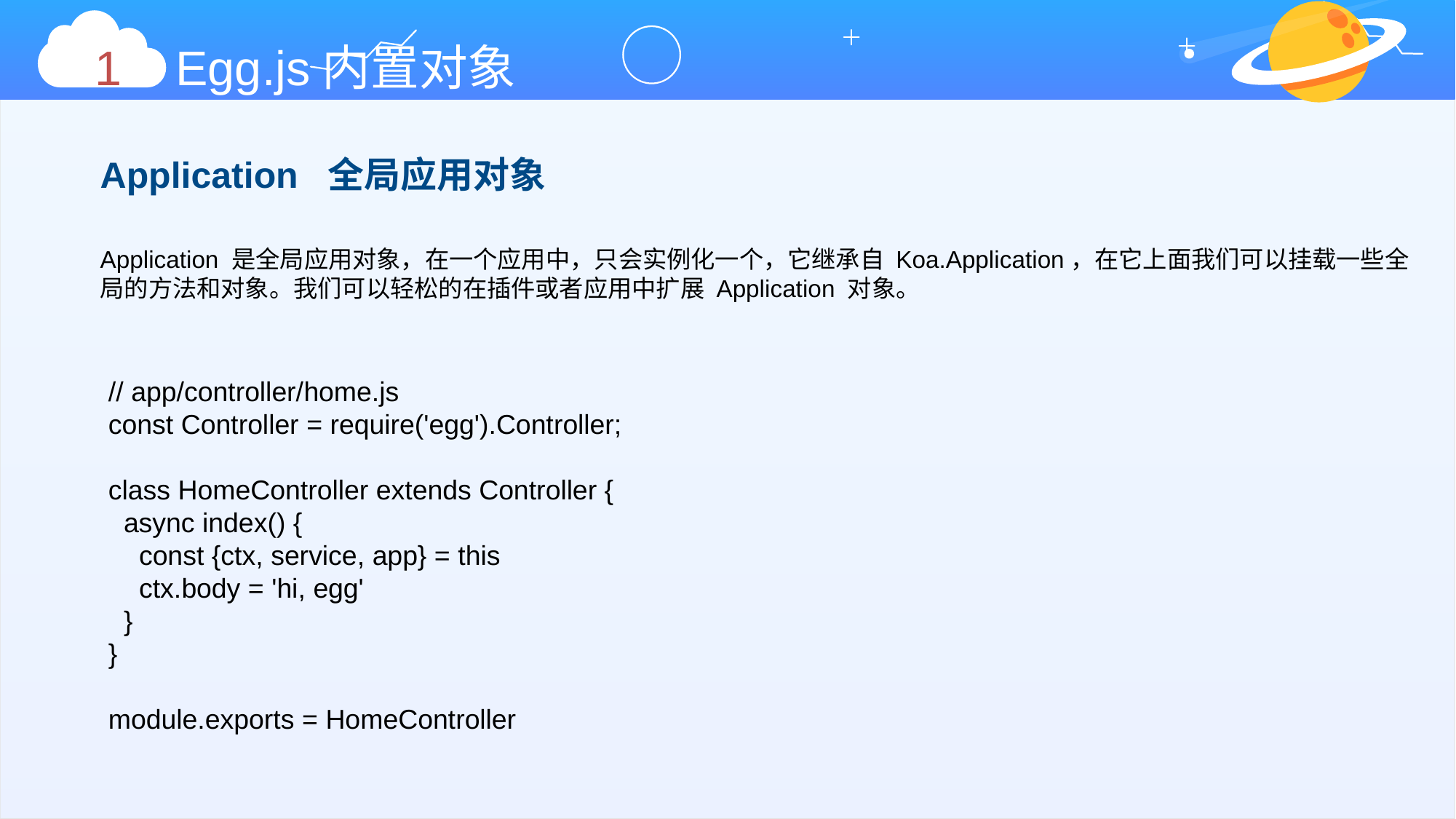

1    Egg.js内置对象
Application  全局应用对象
Application 是全局应用对象，在一个应用中，只会实例化一个，它继承自 Koa.Application，在它上面我们可以挂载一些全局的方法和对象。我们可以轻松的在插件或者应用中扩展 Application 对象。
// app/controller/home.js
const Controller = require('egg').Controller;

class HomeController extends Controller {
  async index() {
    const {ctx, service, app} = this
    ctx.body = 'hi, egg'
  }
}

module.exports = HomeController